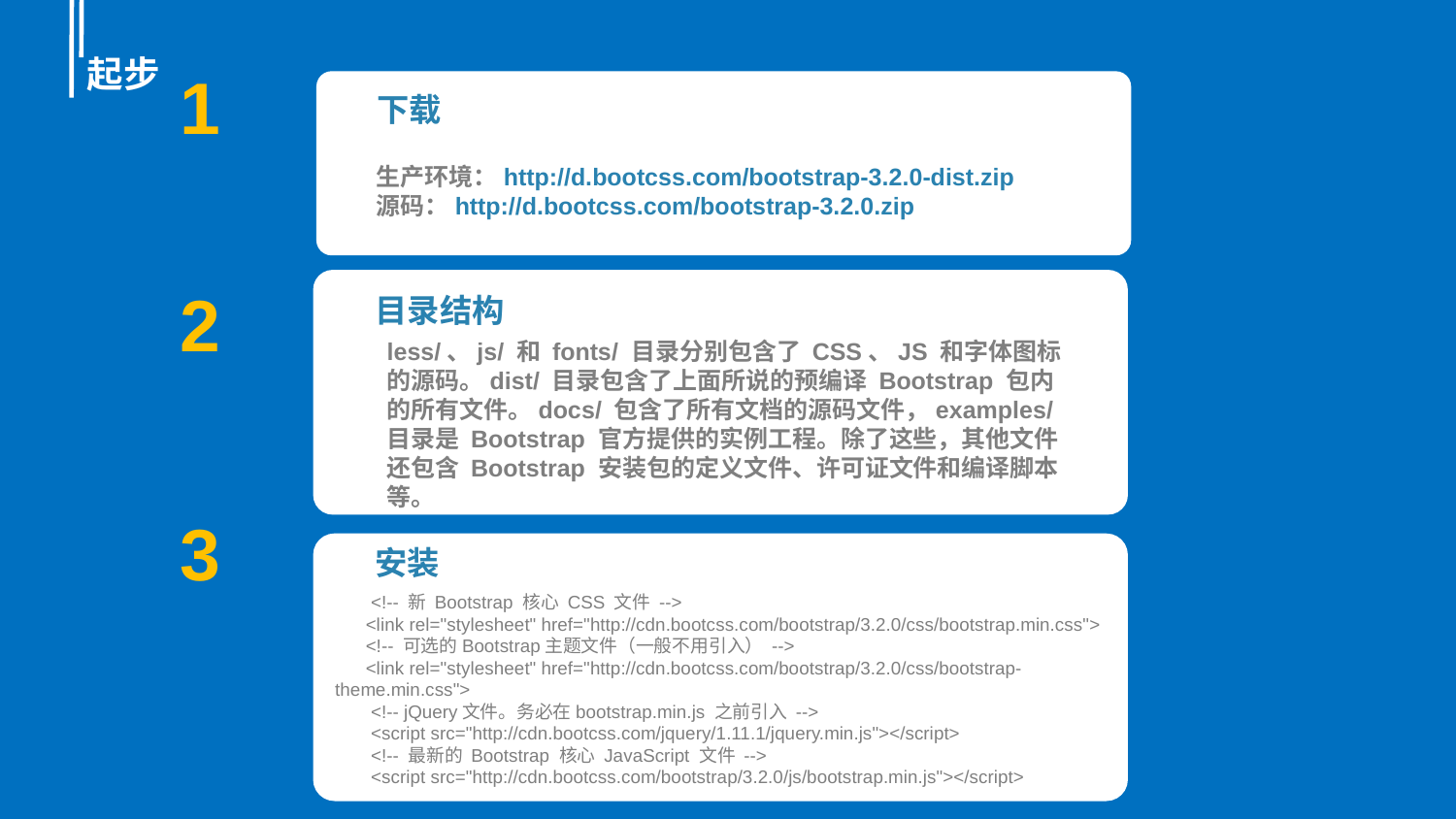

起步
1

下载
生产环境：http://d.bootcss.com/bootstrap-3.2.0-dist.zip
源码：http://d.bootcss.com/bootstrap-3.2.0.zip
2

目录结构
less/、js/ 和 fonts/ 目录分别包含了 CSS、JS 和字体图标的源码。dist/ 目录包含了上面所说的预编译 Bootstrap 包内的所有文件。docs/ 包含了所有文档的源码文件，examples/ 目录是 Bootstrap 官方提供的实例工程。除了这些，其他文件还包含 Bootstrap 安装包的定义文件、许可证文件和编译脚本等。
3

       <!-- 新 Bootstrap 核心 CSS 文件 -->
      <link rel="stylesheet" href="http://cdn.bootcss.com/bootstrap/3.2.0/css/bootstrap.min.css">
      <!-- 可选的Bootstrap主题文件（一般不用引入） -->
      <link rel="stylesheet" href="http://cdn.bootcss.com/bootstrap/3.2.0/css/bootstrap-   theme.min.css">
       <!-- jQuery文件。务必在bootstrap.min.js 之前引入 -->
       <script src="http://cdn.bootcss.com/jquery/1.11.1/jquery.min.js"></script>
       <!-- 最新的 Bootstrap 核心 JavaScript 文件 -->
       <script src="http://cdn.bootcss.com/bootstrap/3.2.0/js/bootstrap.min.js"></script>
安装